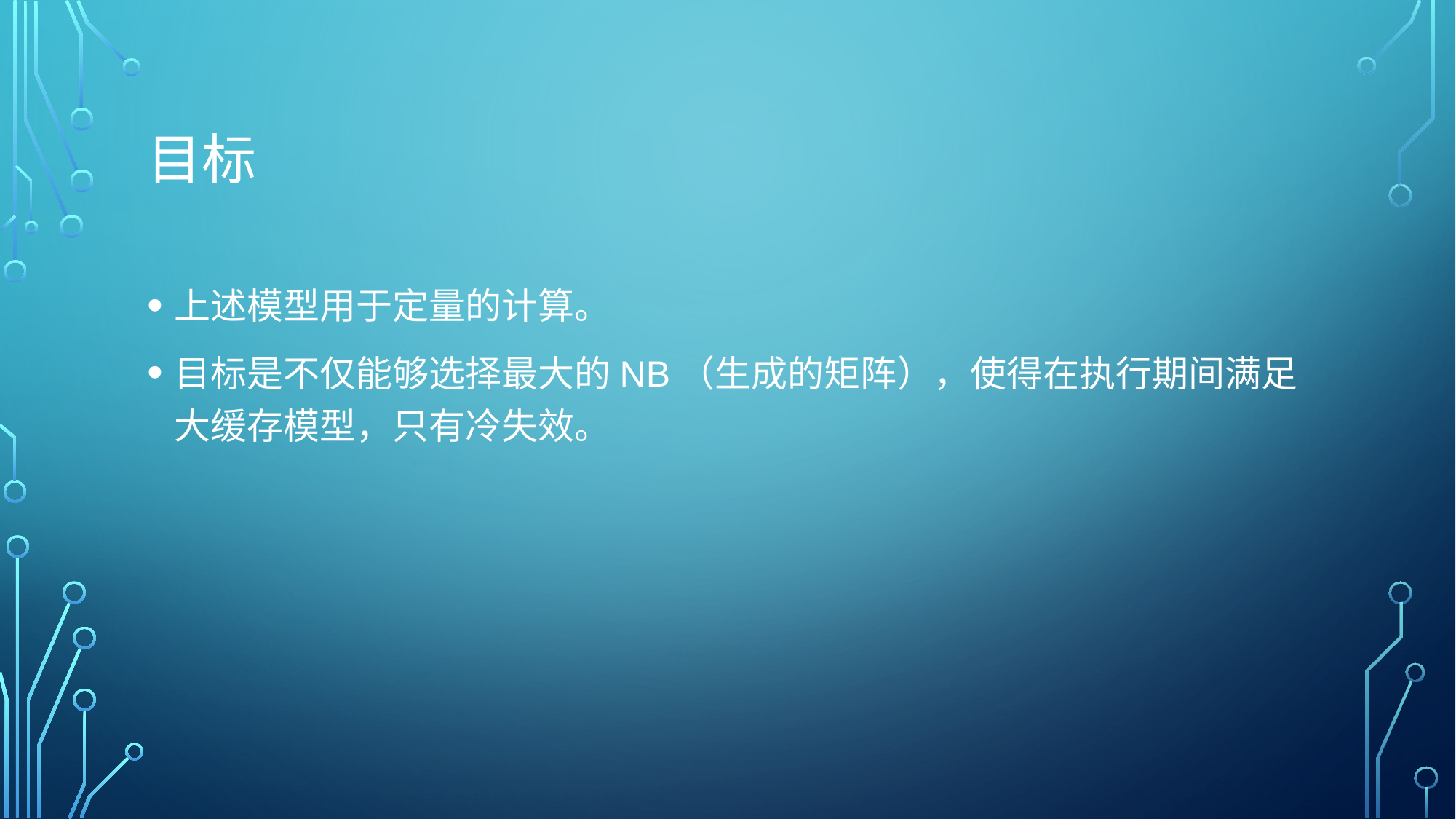

# 目标
上述模型用于定量的计算。
目标是不仅能够选择最大的NB（生成的矩阵），使得在执行期间满足大缓存模型，只有冷失效。